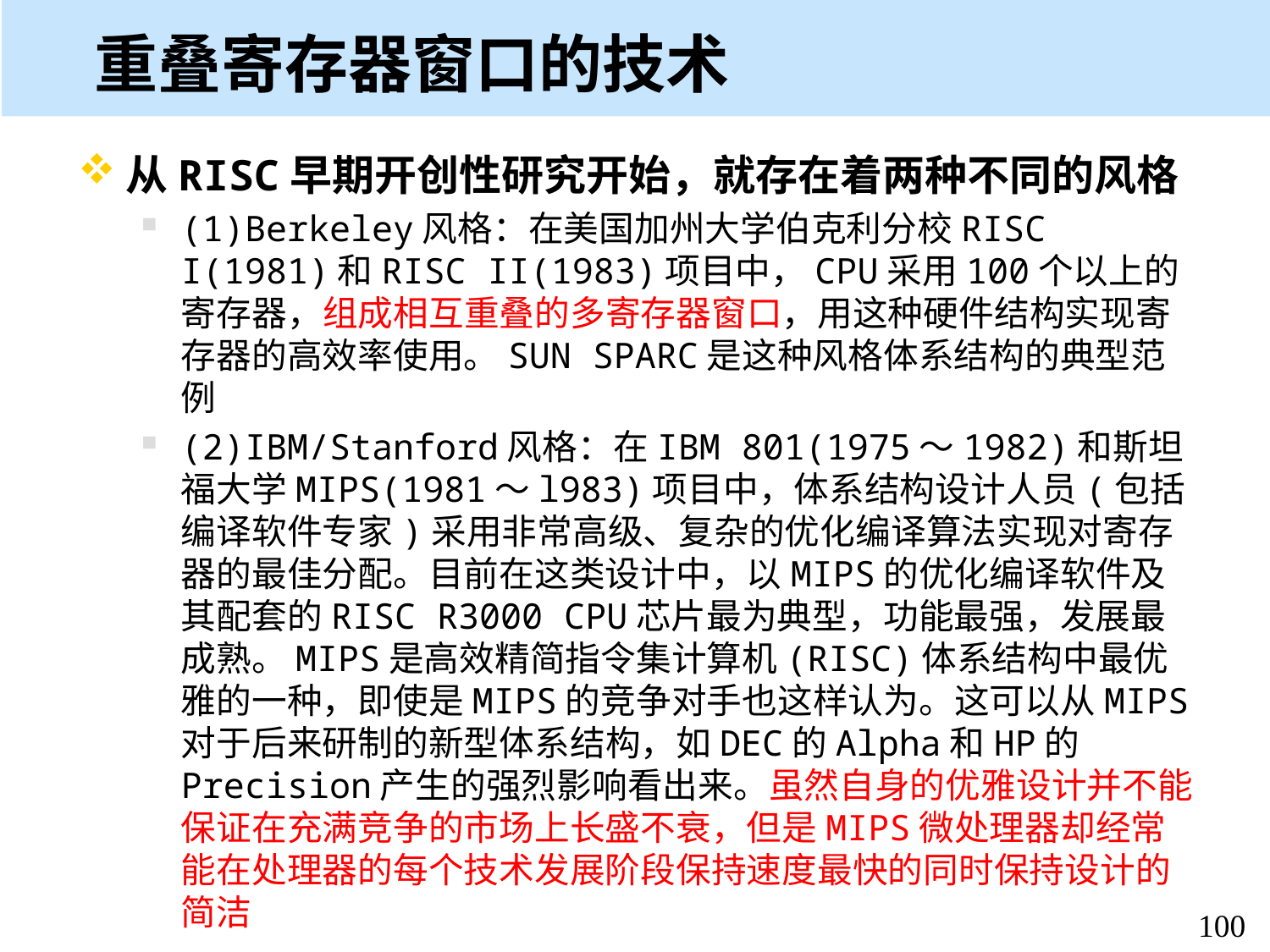

# 重叠寄存器窗口的技术
从RISC早期开创性研究开始，就存在着两种不同的风格
(1)Berkeley风格：在美国加州大学伯克利分校RISC I(1981)和RISC II(1983)项目中，CPU采用100个以上的寄存器，组成相互重叠的多寄存器窗口，用这种硬件结构实现寄存器的高效率使用。SUN SPARC是这种风格体系结构的典型范例
(2)IBM/Stanford风格：在IBM 801(1975～1982)和斯坦福大学MIPS(1981～l983)项目中，体系结构设计人员(包括编译软件专家)采用非常高级、复杂的优化编译算法实现对寄存器的最佳分配。目前在这类设计中，以MIPS的优化编译软件及其配套的RISC R3000 CPU芯片最为典型，功能最强，发展最成熟。MIPS是高效精简指令集计算机(RISC)体系结构中最优雅的一种，即使是MIPS的竞争对手也这样认为。这可以从MIPS对于后来研制的新型体系结构，如DEC的Alpha和HP的Precision产生的强烈影响看出来。虽然自身的优雅设计并不能保证在充满竞争的市场上长盛不衰，但是MIPS微处理器却经常能在处理器的每个技术发展阶段保持速度最快的同时保持设计的简洁